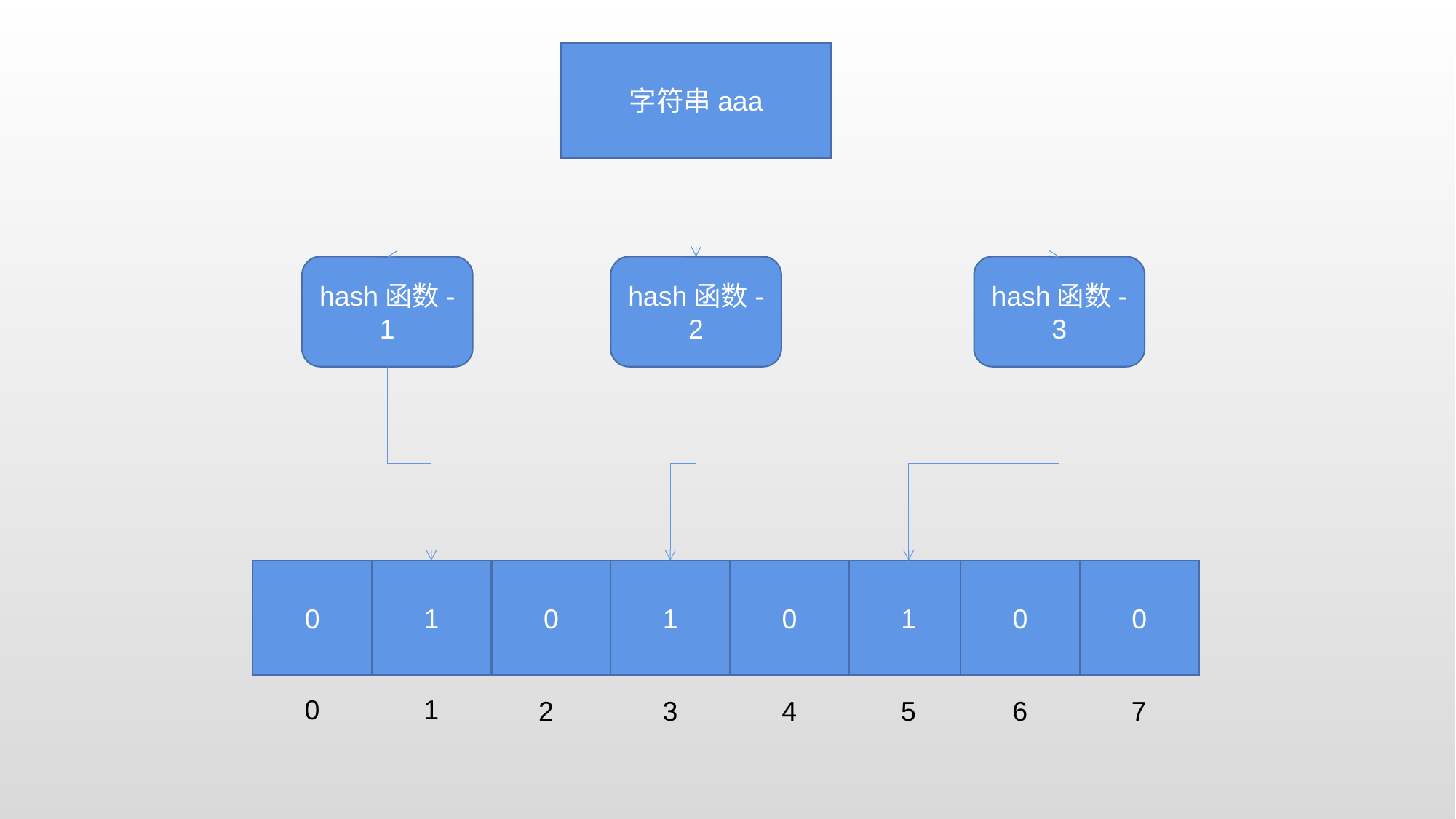

字符串aaa
hash函数-1
hash函数-2
hash函数-3
0
1
0
1
0
1
0
0
0
1
2
3
4
5
6
7